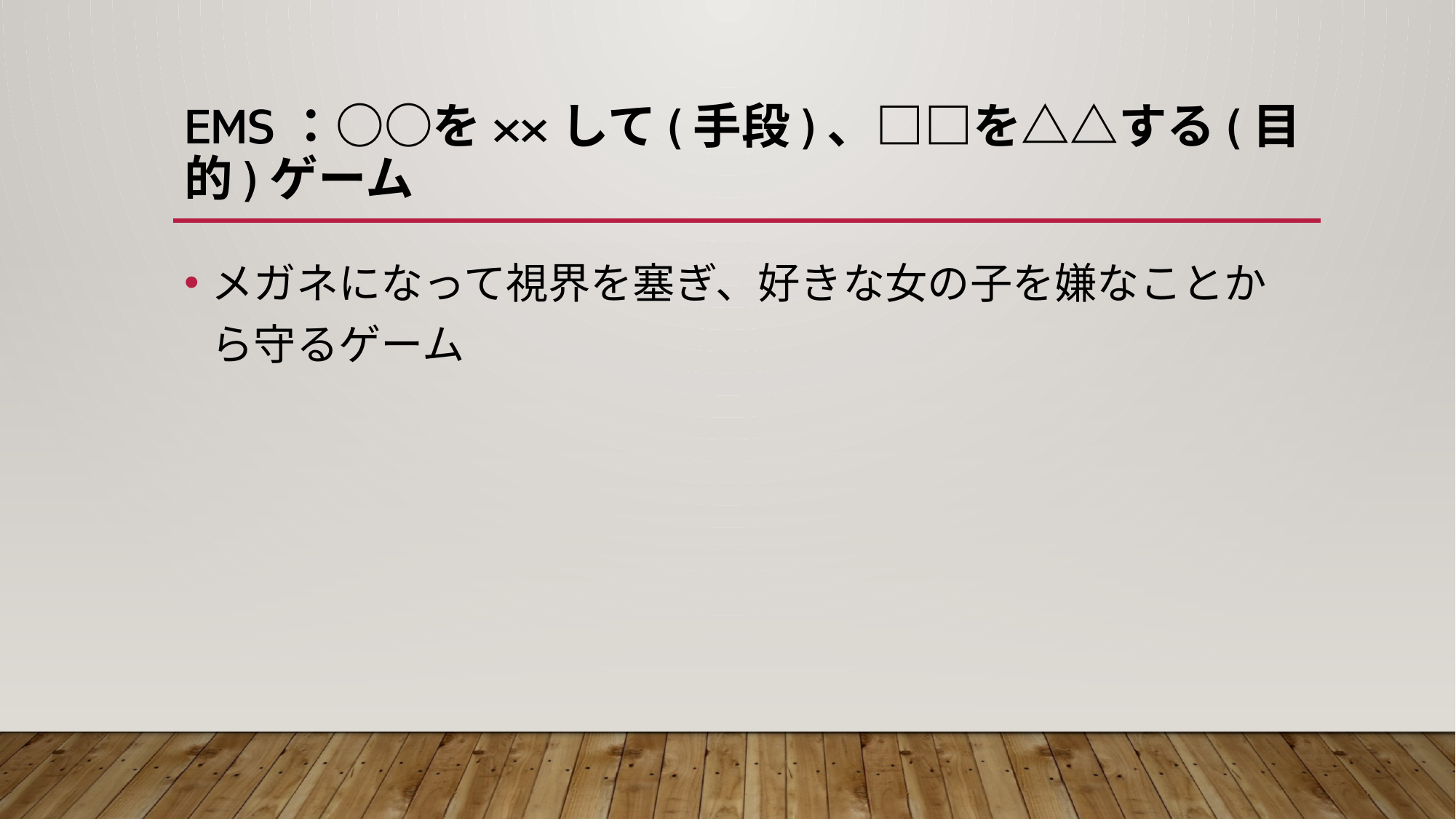

# EMS：○○を××して(手段)、□□を△△する(目的)ゲーム
メガネになって視界を塞ぎ、好きな女の子を嫌なことから守るゲーム